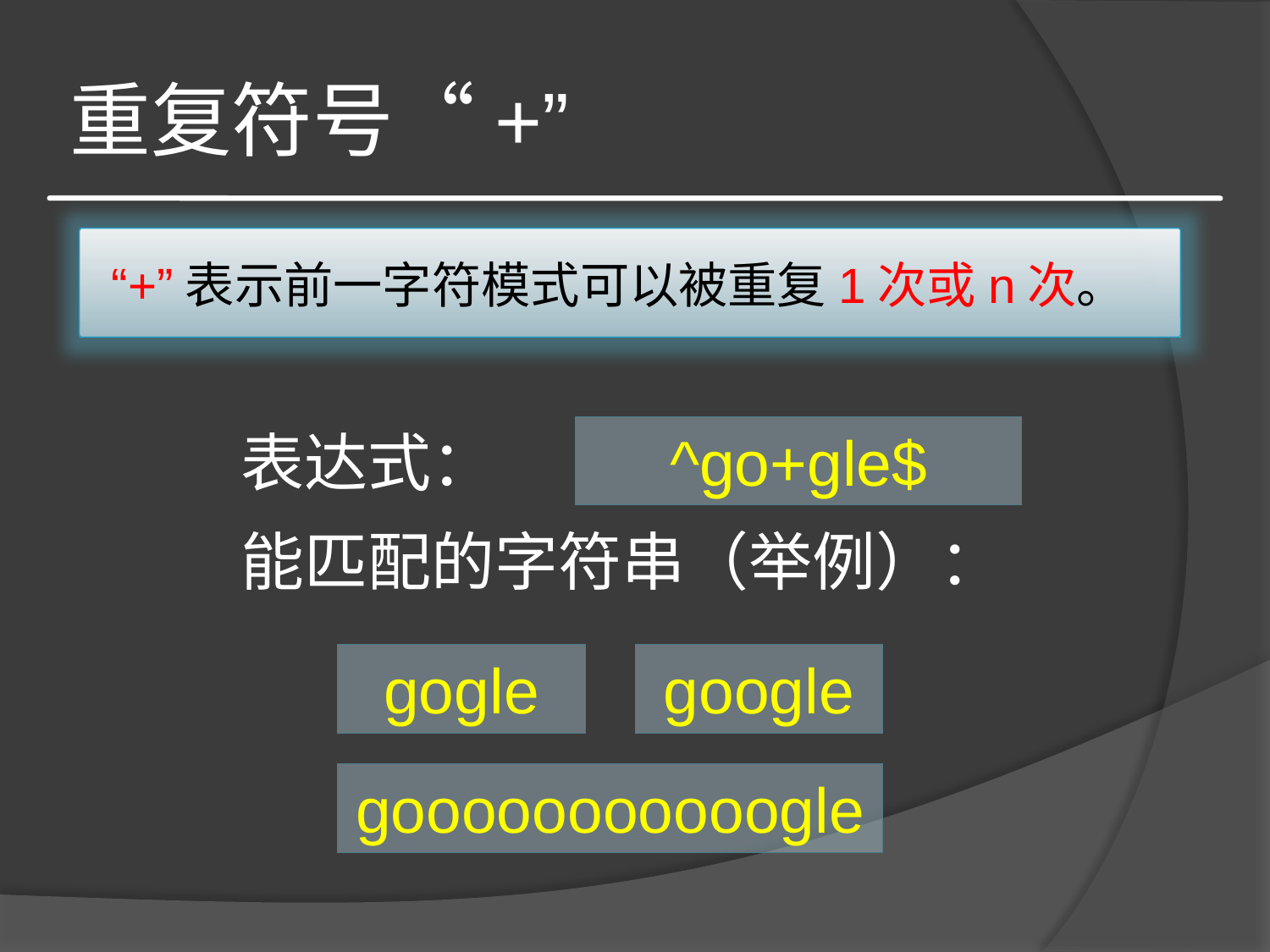

# 重复符号“+”

“+”表示前一字符模式可以被重复1次或n次。
表达式：
^go+gle$
能匹配的字符串（举例）：
gogle
google
gooooooooooogle